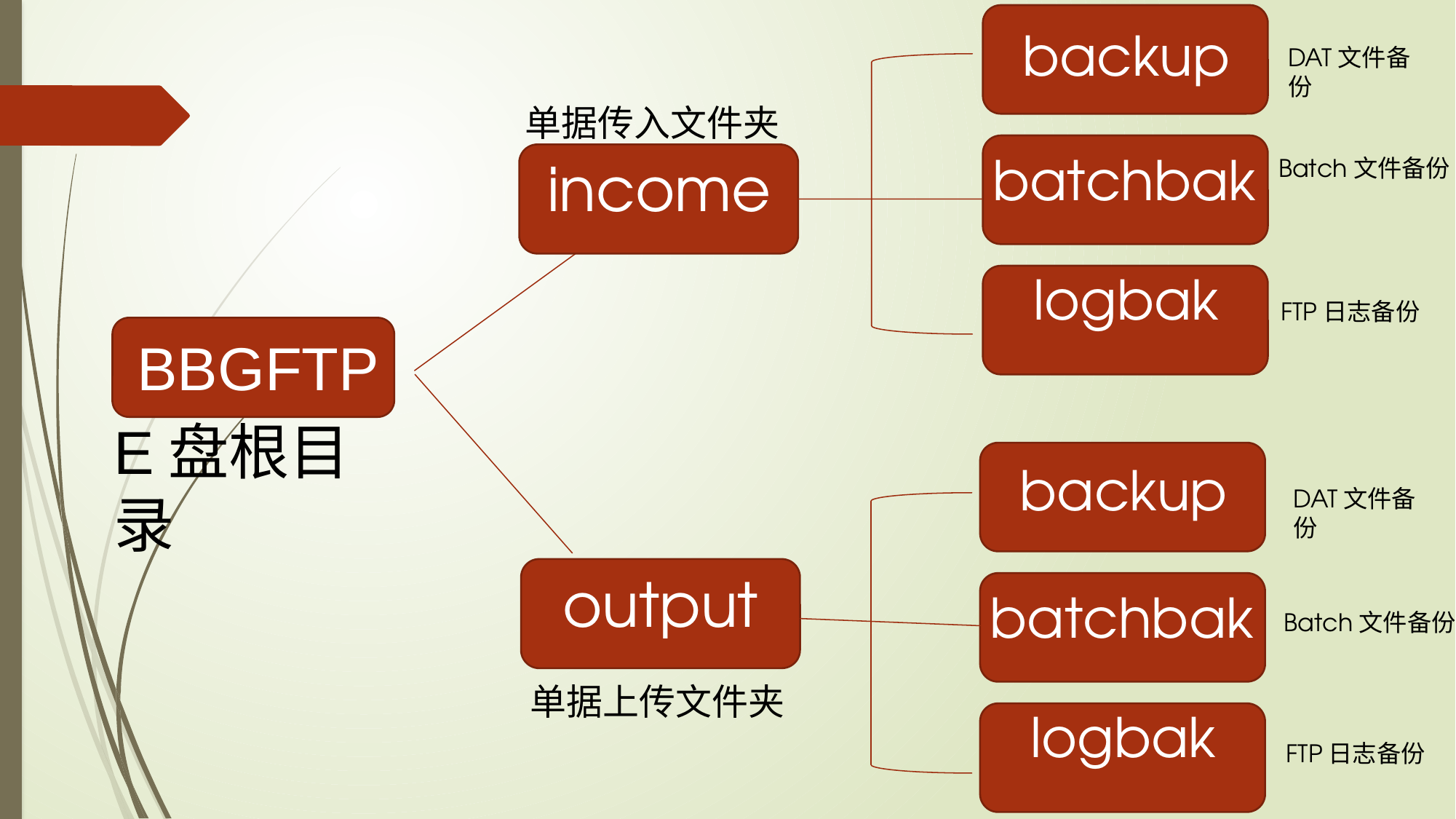

backup
DAT文件备份

单据传入文件夹

batchbak

income
Batch文件备份
logbak

FTP日志备份

 BBGFTP
E盘根目录

backup
DAT文件备份

output

batchbak
Batch文件备份
单据上传文件夹
logbak

FTP日志备份